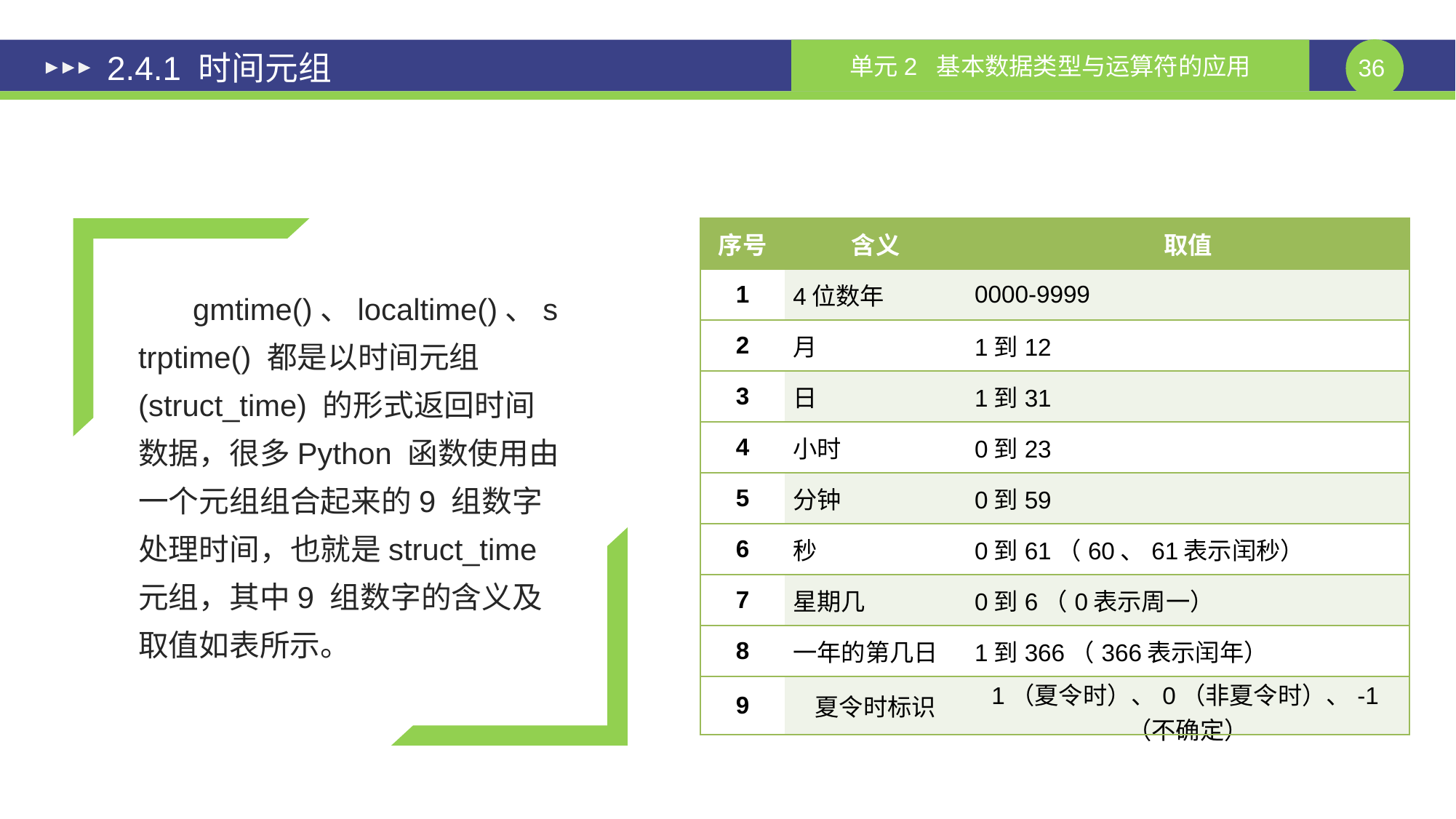

# 2.4.1 时间元组

| 序号 | 含义 | 取值 |
| --- | --- | --- |
| 1 | 4位数年 | 0000-9999 |
| 2 | 月 | 1到12 |
| 3 | 日 | 1到31 |
| 4 | 小时 | 0到23 |
| 5 | 分钟 | 0到59 |
| 6 | 秒 | 0到61（60、61表示闰秒） |
| 7 | 星期几 | 0到6（0表示周一） |
| 8 | 一年的第几日 | 1到366（366表示闰年） |
| 9 | 夏令时标识 | 1（夏令时）、0（非夏令时）、-1（不确定） |
gmtime()、localtime()、strptime() 都是以时间元组(struct_time) 的形式返回时间数据，很多Python 函数使用由一个元组组合起来的9 组数字处理时间，也就是struct_time 元组，其中9 组数字的含义及取值如表所示。